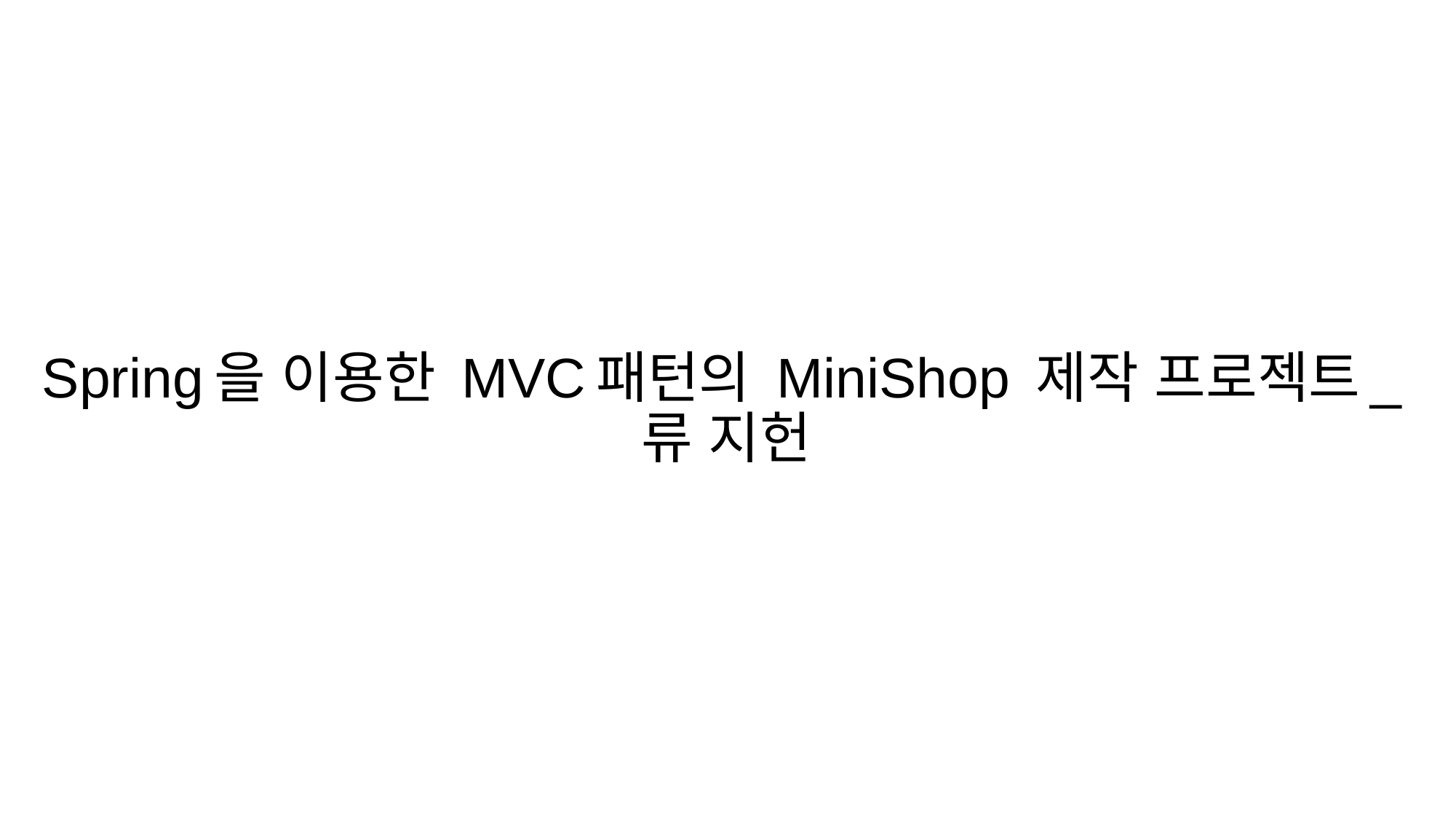

# Spring을 이용한 MVC패턴의 MiniShop 제작 프로젝트_류 지헌